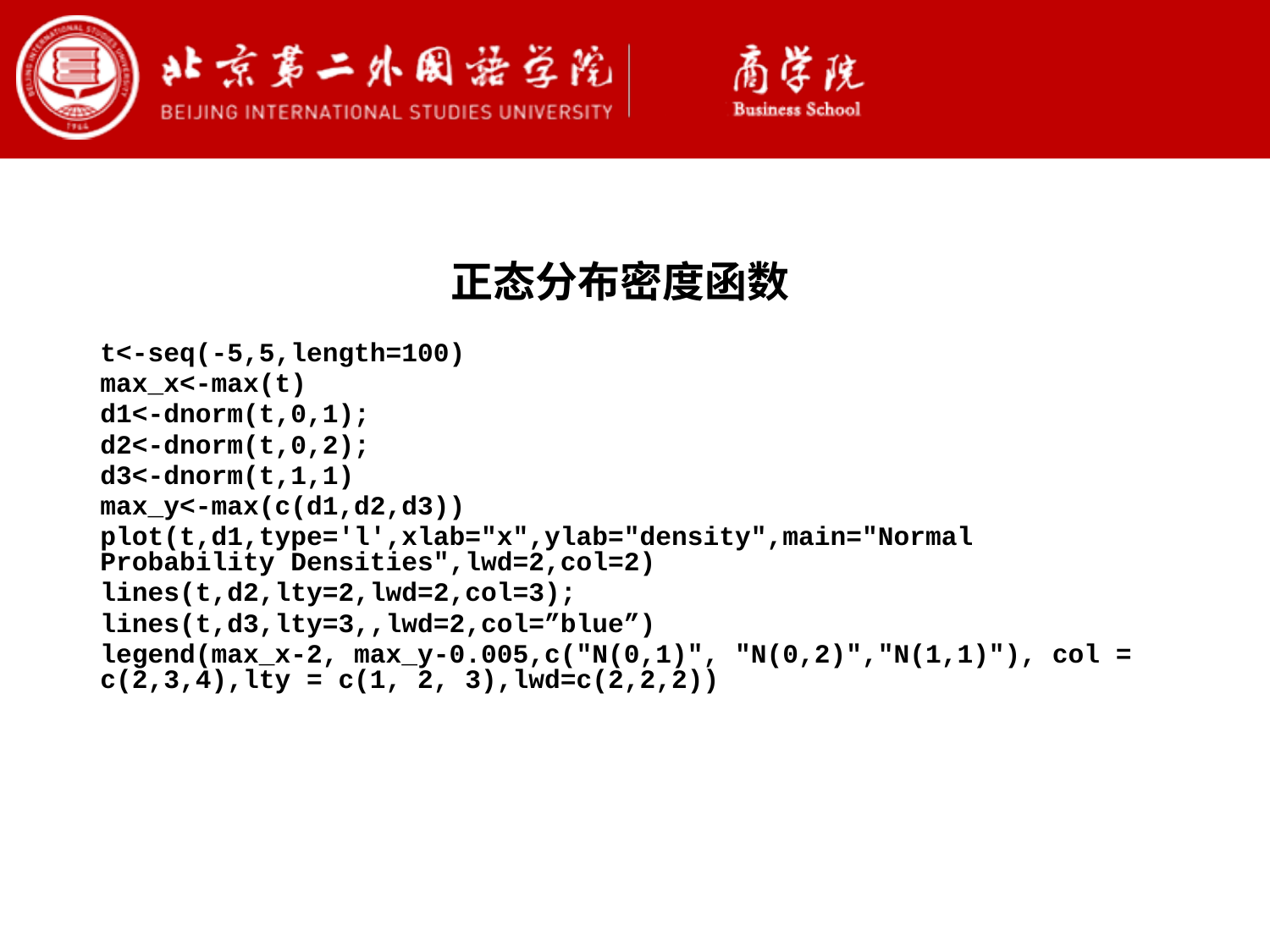

正态分布密度函数

t<-seq(-5,5,length=100)
max_x<-max(t)
d1<-dnorm(t,0,1);
d2<-dnorm(t,0,2);
d3<-dnorm(t,1,1)
max_y<-max(c(d1,d2,d3))
plot(t,d1,type='l',xlab="x",ylab="density",main="Normal Probability Densities",lwd=2,col=2)
lines(t,d2,lty=2,lwd=2,col=3);
lines(t,d3,lty=3,,lwd=2,col=”blue”)
legend(max_x-2, max_y-0.005,c("N(0,1)", "N(0,2)","N(1,1)"), col = c(2,3,4),lty = c(1, 2, 3),lwd=c(2,2,2))